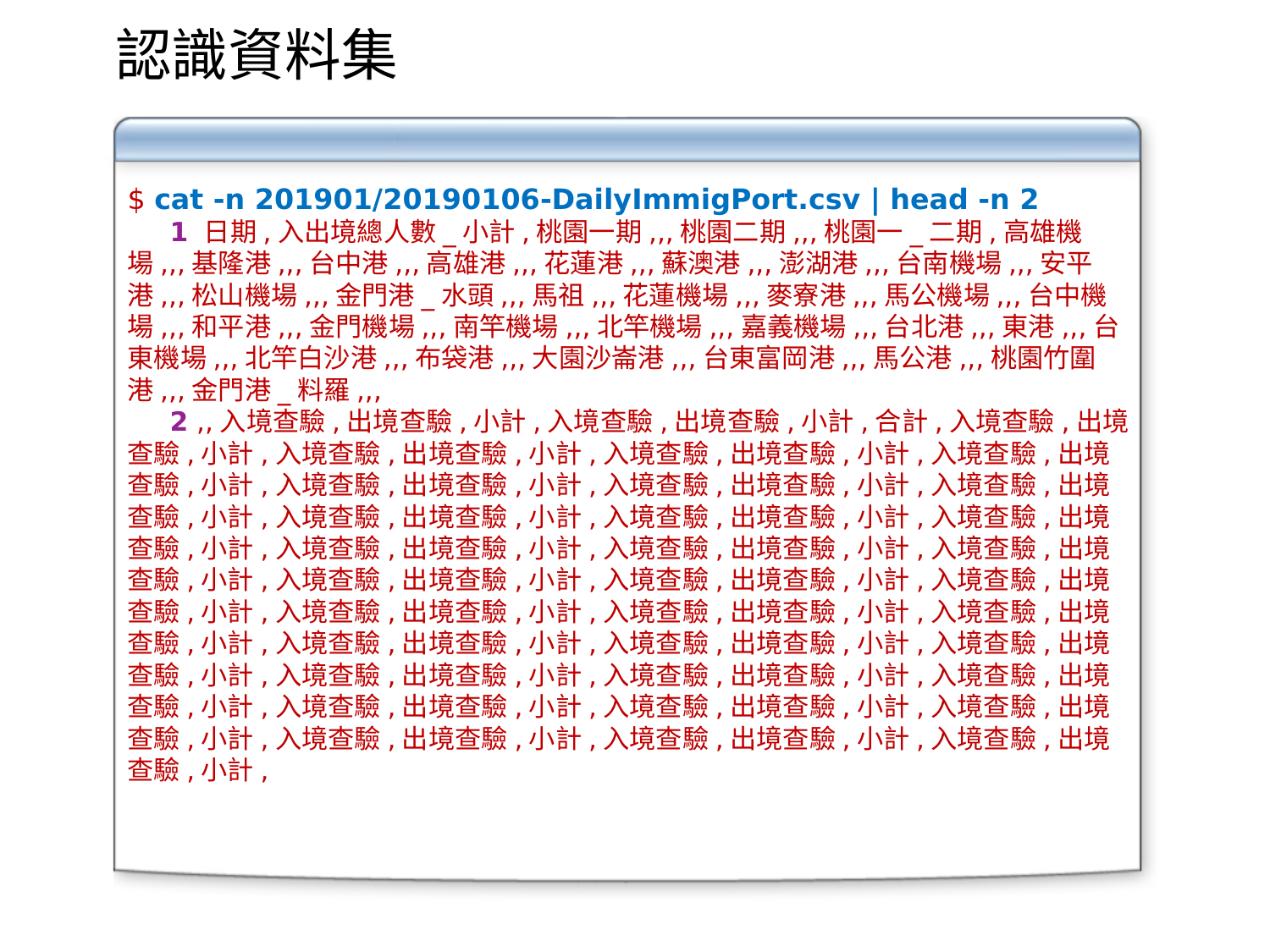

# 認識資料集
$ cat -n 201901/20190106-DailyImmigPort.csv | head -n 2
     1 日期,入出境總人數_小計,桃園一期,,,桃園二期,,,桃園一_二期,高雄機場,,,基隆港,,,台中港,,,高雄港,,,花蓮港,,,蘇澳港,,,澎湖港,,,台南機場,,,安平港,,,松山機場,,,金門港_水頭,,,馬祖,,,花蓮機場,,,麥寮港,,,馬公機場,,,台中機場,,,和平港,,,金門機場,,,南竿機場,,,北竿機場,,,嘉義機場,,,台北港,,,東港,,,台東機場,,,北竿白沙港,,,布袋港,,,大園沙崙港,,,台東富岡港,,,馬公港,,,桃園竹圍港,,,金門港_料羅,,,
     2 ,,入境查驗,出境查驗,小計,入境查驗,出境查驗,小計,合計,入境查驗,出境查驗,小計,入境查驗,出境查驗,小計,入境查驗,出境查驗,小計,入境查驗,出境查驗,小計,入境查驗,出境查驗,小計,入境查驗,出境查驗,小計,入境查驗,出境查驗,小計,入境查驗,出境查驗,小計,入境查驗,出境查驗,小計,入境查驗,出境查驗,小計,入境查驗,出境查驗,小計,入境查驗,出境查驗,小計,入境查驗,出境查驗,小計,入境查驗,出境查驗,小計,入境查驗,出境查驗,小計,入境查驗,出境查驗,小計,入境查驗,出境查驗,小計,入境查驗,出境查驗,小計,入境查驗,出境查驗,小計,入境查驗,出境查驗,小計,入境查驗,出境查驗,小計,入境查驗,出境查驗,小計,入境查驗,出境查驗,小計,入境查驗,出境查驗,小計,入境查驗,出境查驗,小計,入境查驗,出境查驗,小計,入境查驗,出境查驗,小計,入境查驗,出境查驗,小計,入境查驗,出境查驗,小計,入境查驗,出境查驗,小計,入境查驗,出境查驗,小計,